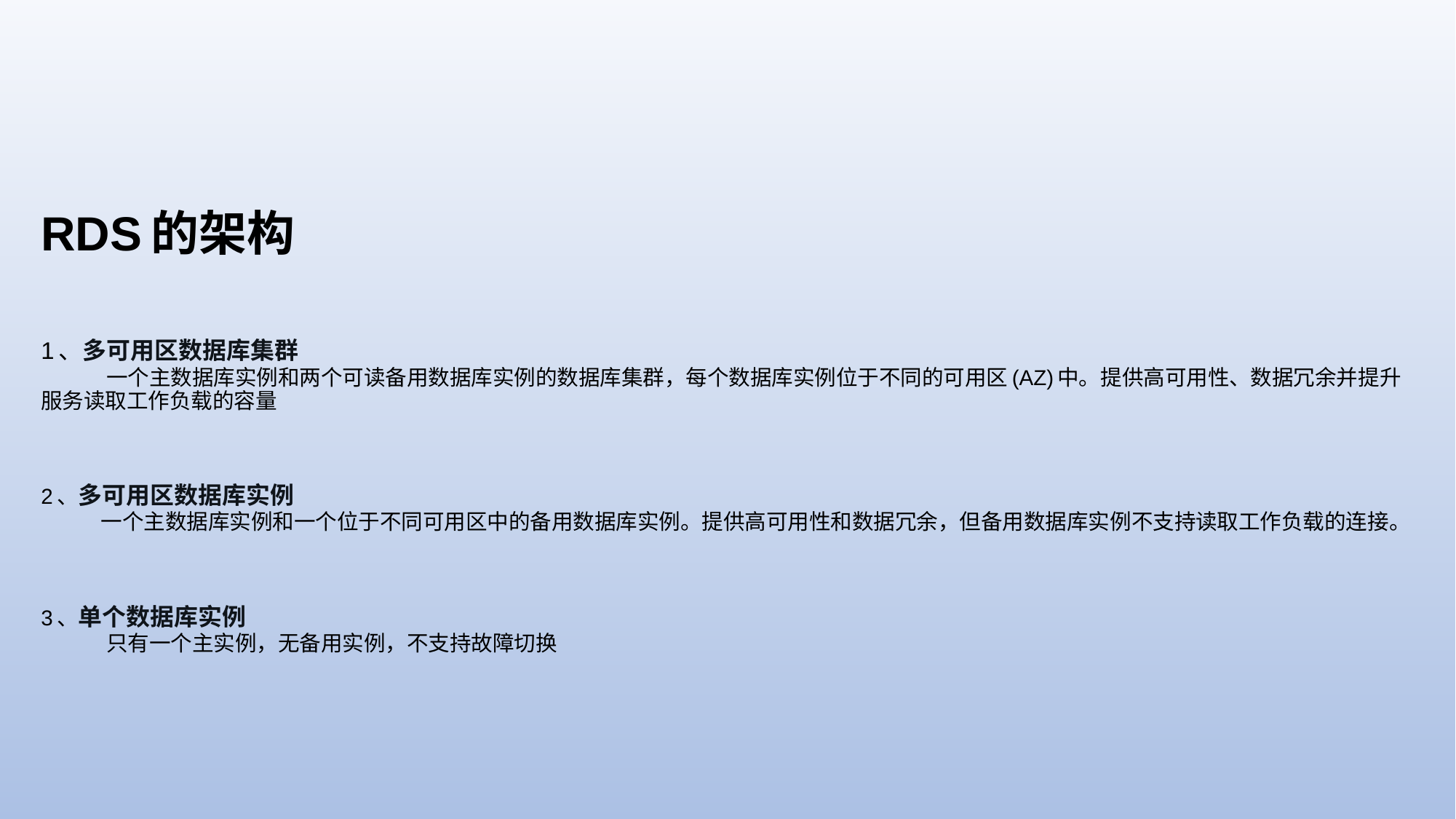

# RDS的架构 1、多可用区数据库集群 一个主数据库实例和两个可读备用数据库实例的数据库集群，每个数据库实例位于不同的可用区(AZ)中。提供高可用性、数据冗余并提升服务读取工作负载的容量 2、多可用区数据库实例 一个主数据库实例和一个位于不同可用区中的备用数据库实例。提供高可用性和数据冗余，但备用数据库实例不支持读取工作负载的连接。 3、单个数据库实例 只有一个主实例，无备用实例，不支持故障切换